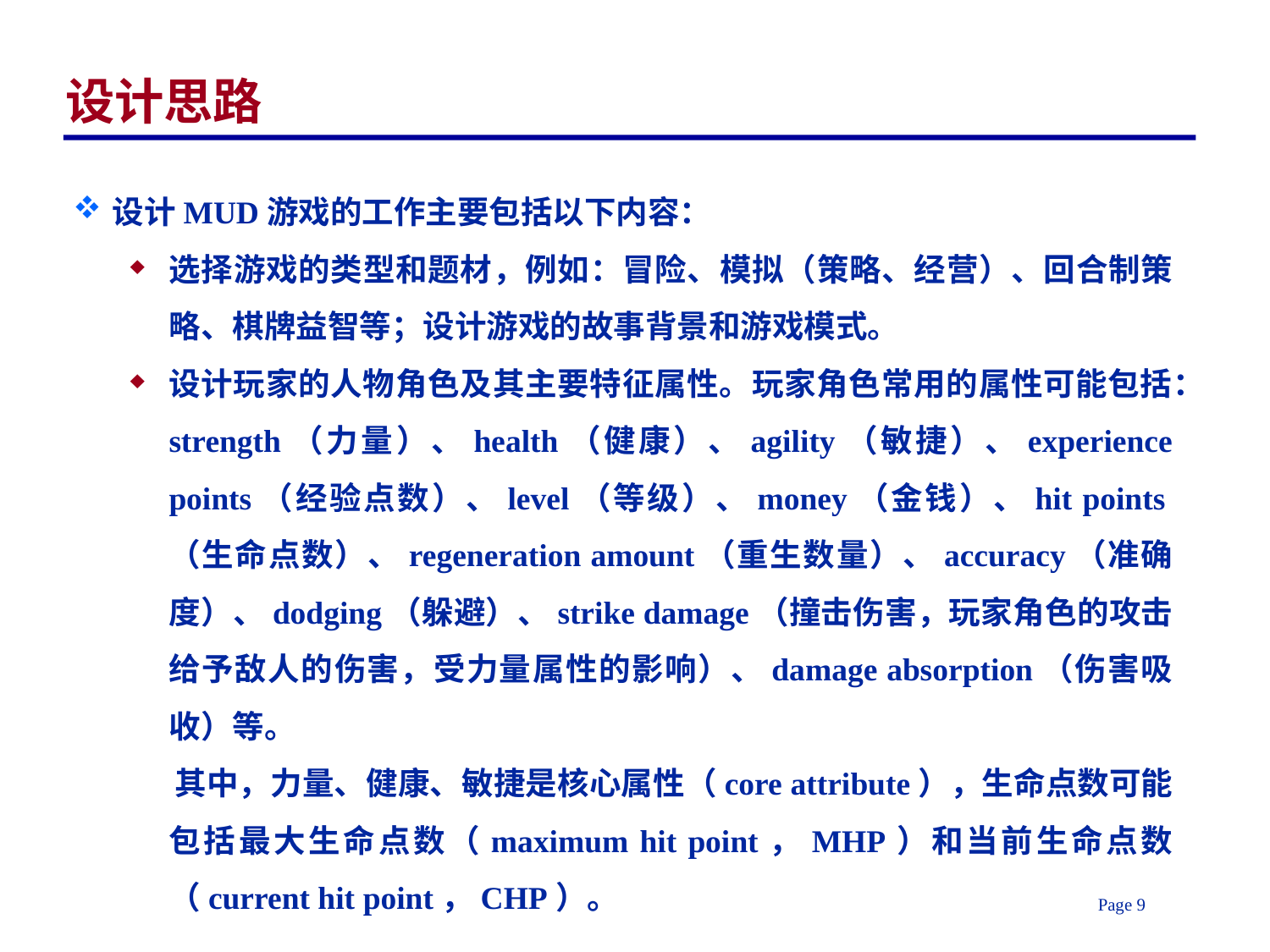

# 设计思路
设计MUD游戏的工作主要包括以下内容：
选择游戏的类型和题材，例如：冒险、模拟（策略、经营）、回合制策略、棋牌益智等；设计游戏的故事背景和游戏模式。
设计玩家的人物角色及其主要特征属性。玩家角色常用的属性可能包括：strength（力量）、health（健康）、agility（敏捷）、experience points（经验点数）、level（等级）、money（金钱）、hit points（生命点数）、regeneration amount（重生数量）、accuracy（准确度）、dodging（躲避）、strike damage（撞击伤害，玩家角色的攻击给予敌人的伤害，受力量属性的影响）、damage absorption（伤害吸收）等。
     其中，力量、健康、敏捷是核心属性（core attribute），生命点数可能包括最大生命点数（maximum hit point，MHP）和当前生命点数（current hit point，CHP）。